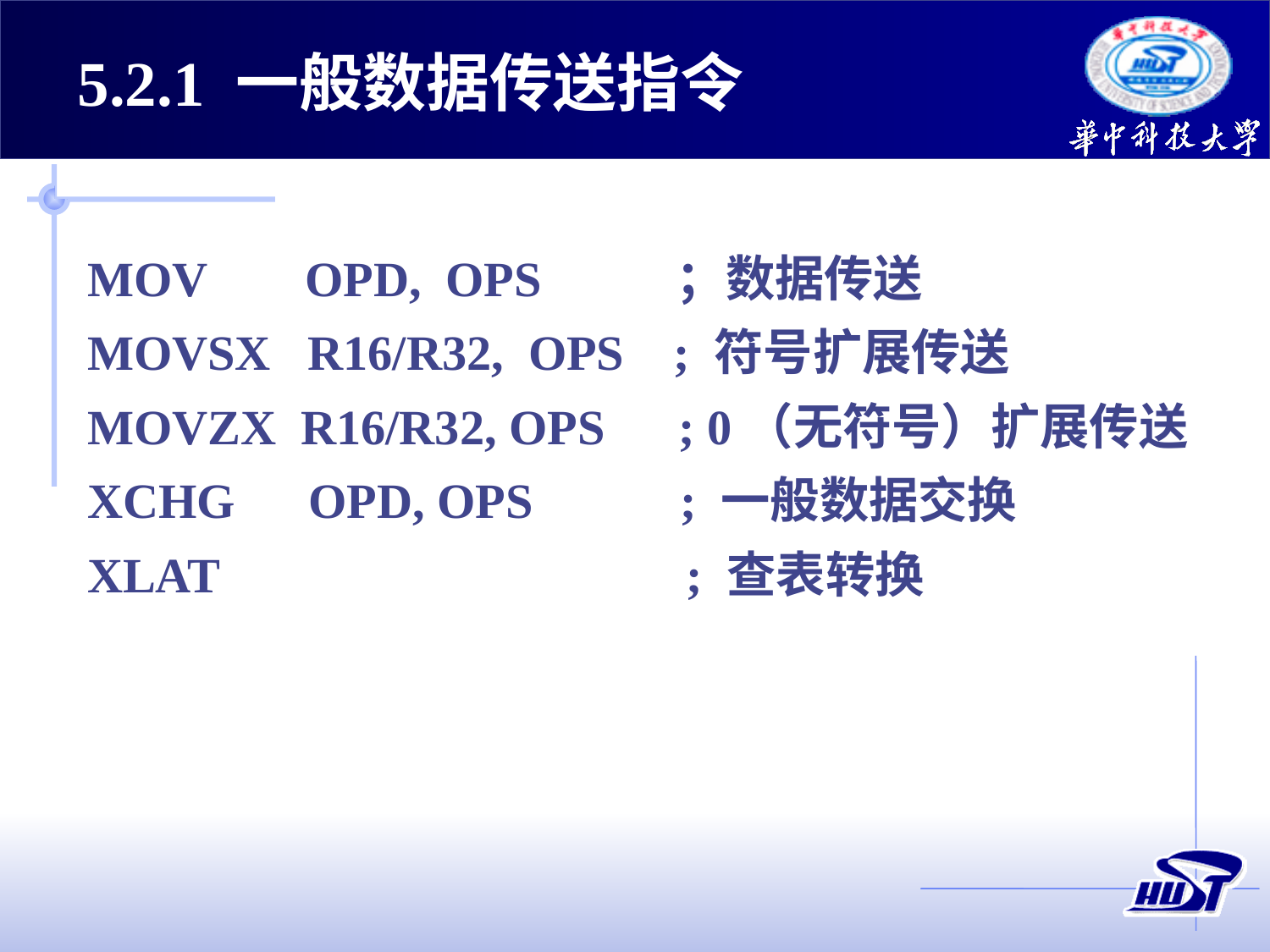

5.2.1 一般数据传送指令
MOV        OPD,  OPS          ；数据传送
MOVSX   R16/R32,  OPS    ; 符号扩展传送
MOVZX  R16/R32, OPS      ; 0（无符号）扩展传送
XCHG      OPD, OPS            ; 一般数据交换
XLAT                                      ; 查表转换